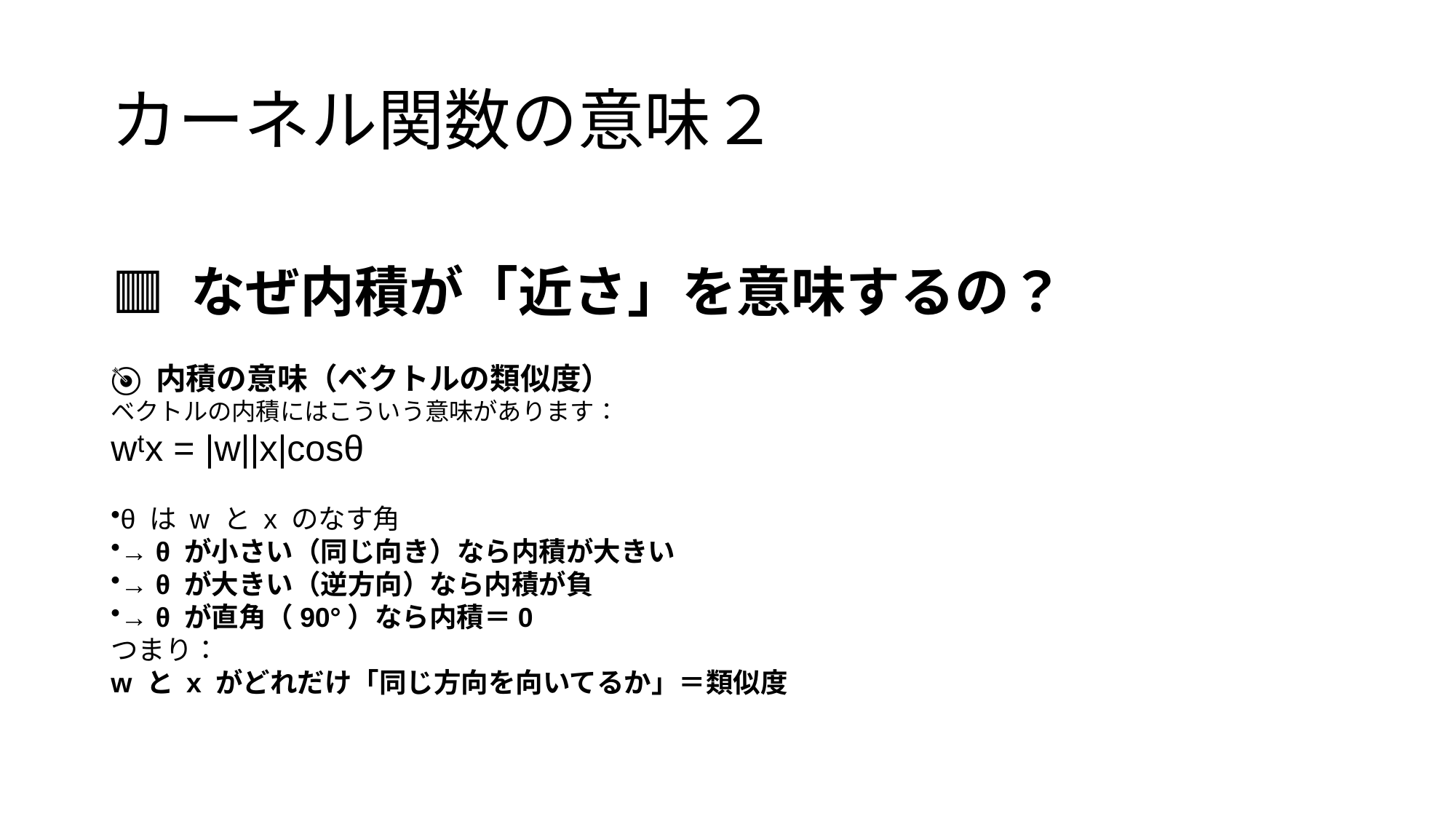

# カーネル関数の意味２
🟥 なぜ内積が「近さ」を意味するの？

🎯 内積の意味（ベクトルの類似度）
ベクトルの内積にはこういう意味があります：
wᵗx = |w||x|cosθ

θ は w と x のなす角
→ θ が小さい（同じ向き）なら内積が大きい
→ θ が大きい（逆方向）なら内積が負
→ θ が直角（90°）なら内積＝0
つまり：
w と x がどれだけ「同じ方向を向いてるか」＝類似度